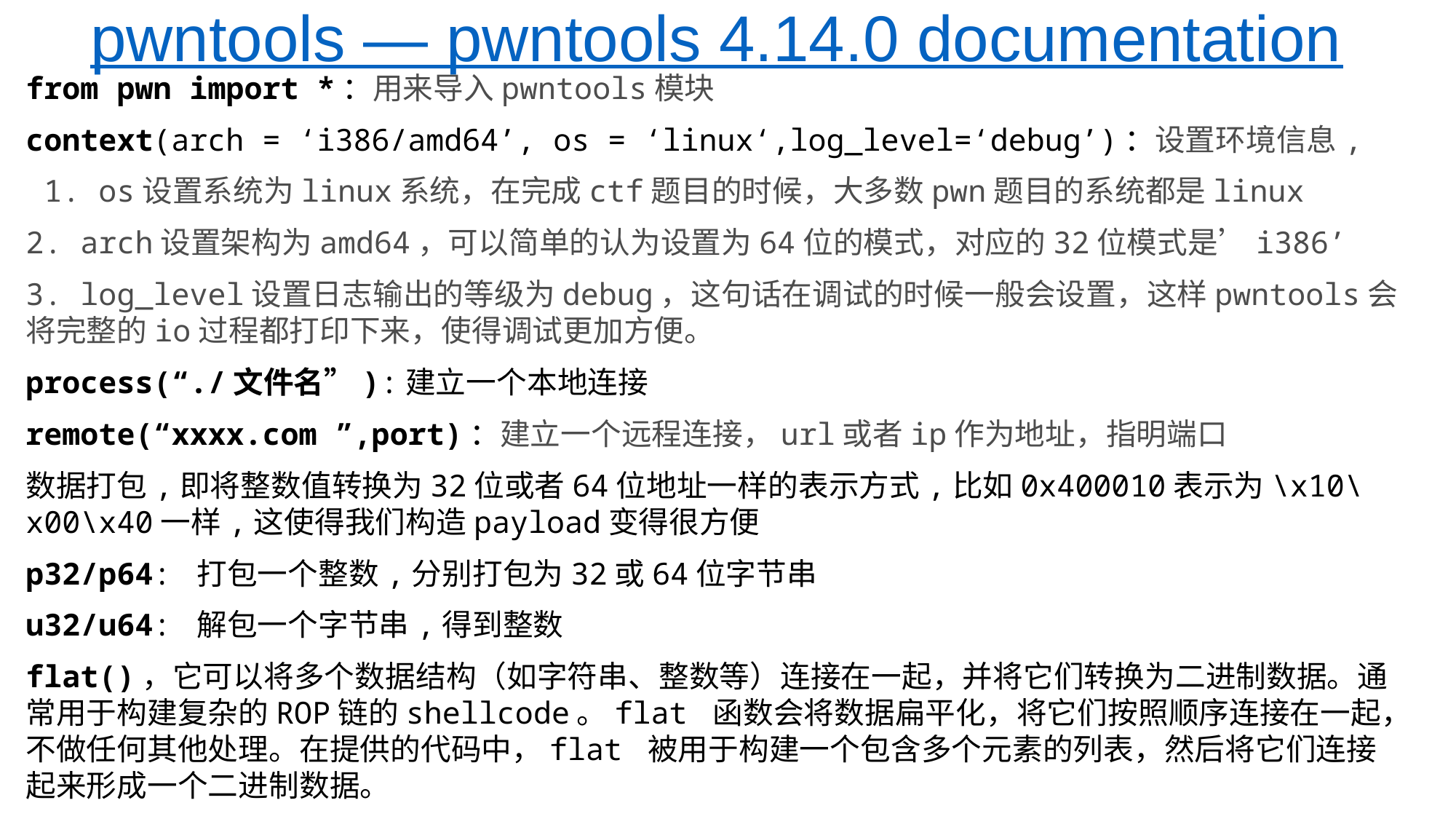

# pwntools — pwntools 4.14.0 documentation
from pwn import *：用来导入pwntools模块
context(arch = ‘i386/amd64’, os = ‘linux‘,log_level=‘debug’)：设置环境信息,
 1. os设置系统为linux系统，在完成ctf题目的时候，大多数pwn题目的系统都是linux
2. arch设置架构为amd64，可以简单的认为设置为64位的模式，对应的32位模式是’i386’
3. log_level设置日志输出的等级为debug，这句话在调试的时候一般会设置，这样pwntools会将完整的io过程都打印下来，使得调试更加方便。
process(“./文件名”):建立一个本地连接
remote(“xxxx.com ”,port)：建立一个远程连接，url或者ip作为地址，指明端口
数据打包,即将整数值转换为32位或者64位地址一样的表示方式,比如0x400010表示为\x10\x00\x40一样,这使得我们构造payload变得很方便
p32/p64: 打包一个整数,分别打包为32或64位字节串
u32/u64: 解包一个字节串,得到整数
flat()，它可以将多个数据结构（如字符串、整数等）连接在一起，并将它们转换为二进制数据。通常用于构建复杂的ROP链的shellcode。flat 函数会将数据扁平化，将它们按照顺序连接在一起，不做任何其他处理。在提供的代码中，flat 被用于构建一个包含多个元素的列表，然后将它们连接起来形成一个二进制数据。